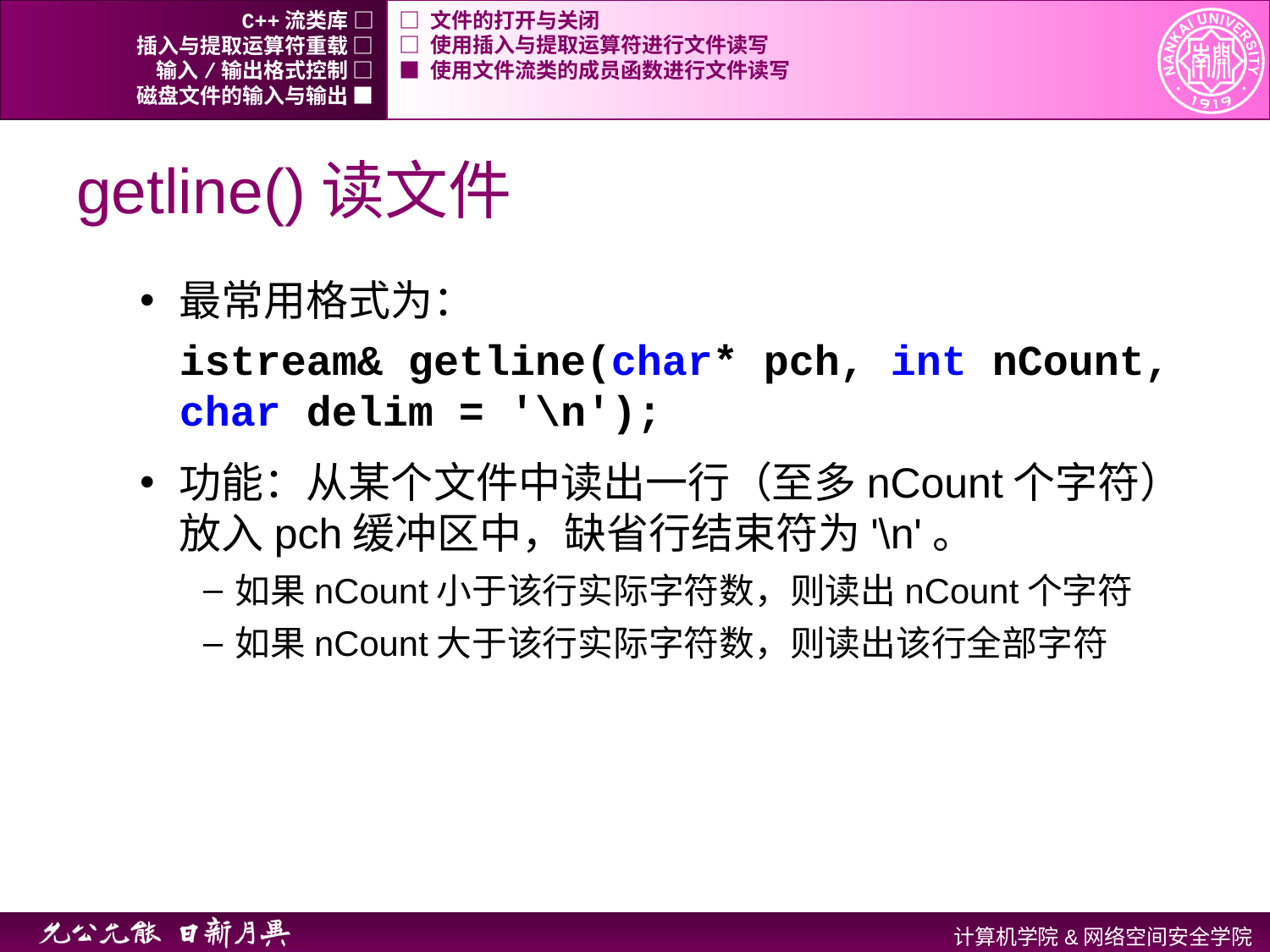

C++流类库 □
□ 文件的打开与关闭
插入与提取运算符重载 □
□ 使用插入与提取运算符进行文件读写
输入/输出格式控制 □
■ 使用文件流类的成员函数进行文件读写
磁盘文件的输入与输出 ■
# getline()读文件
最常用格式为：
	istream& getline(char* pch, int nCount, char delim = '\n');
功能：从某个文件中读出一行（至多nCount个字符）放入pch缓冲区中，缺省行结束符为'\n'。
如果nCount小于该行实际字符数，则读出nCount个字符
如果nCount大于该行实际字符数，则读出该行全部字符